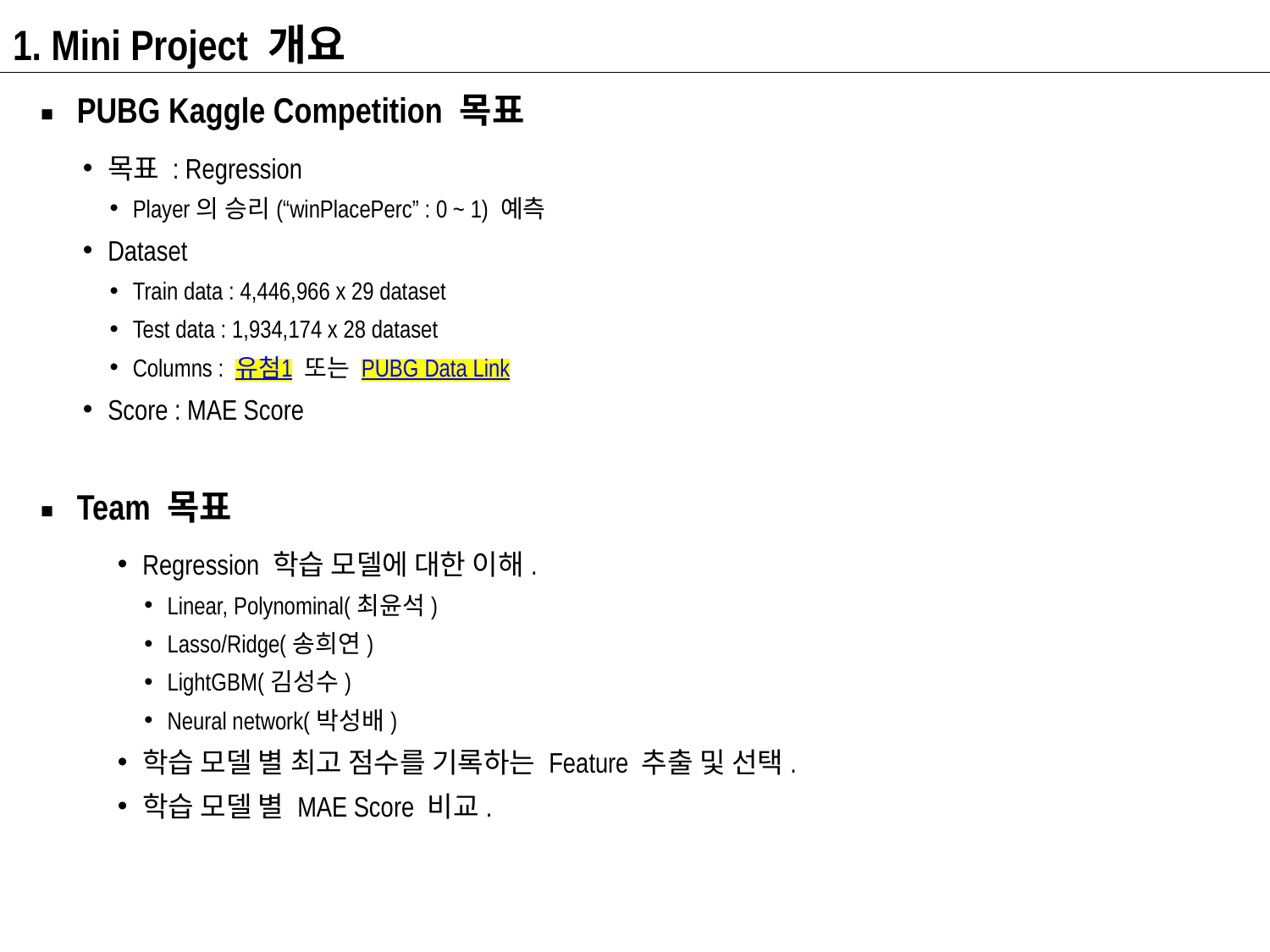

1. Mini Project 개요
PUBG Kaggle Competition 목표
목표 : Regression
Player의 승리(“winPlacePerc” : 0 ~ 1) 예측
Dataset
Train data : 4,446,966 x 29 dataset
Test data : 1,934,174 x 28 dataset
Columns : 유첨1 또는 PUBG Data Link
Score : MAE Score
Team 목표
Regression 학습 모델에 대한 이해.
Linear, Polynominal(최윤석)
Lasso/Ridge(송희연)
LightGBM(김성수)
Neural network(박성배)
학습 모델 별 최고 점수를 기록하는 Feature 추출 및 선택.
학습 모델 별 MAE Score 비교.